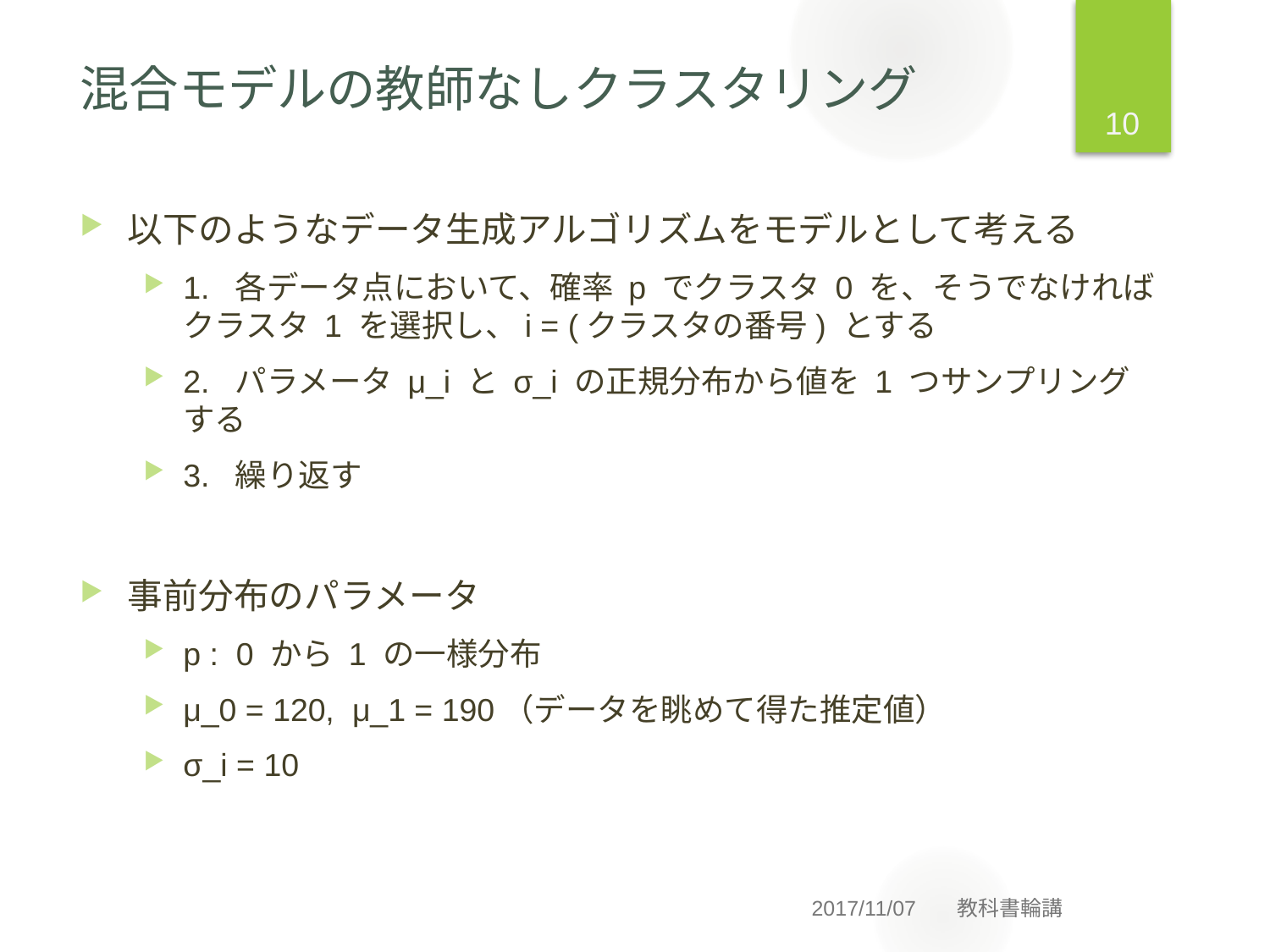

10
# 混合モデルの教師なしクラスタリング
以下のようなデータ生成アルゴリズムをモデルとして考える
1.  各データ点において、確率 p でクラスタ 0 を、そうでなければ
クラスタ 1 を選択し、i = (クラスタの番号) とする
2.  パラメータ μ_i と σ_i の正規分布から値を 1 つサンプリングする
3.  繰り返す

事前分布のパラメータ
p :  0 から 1 の一様分布
μ_0 = 120,  μ_1 = 190（データを眺めて得た推定値）
σ_i = 10

2017/11/07      教科書輪講